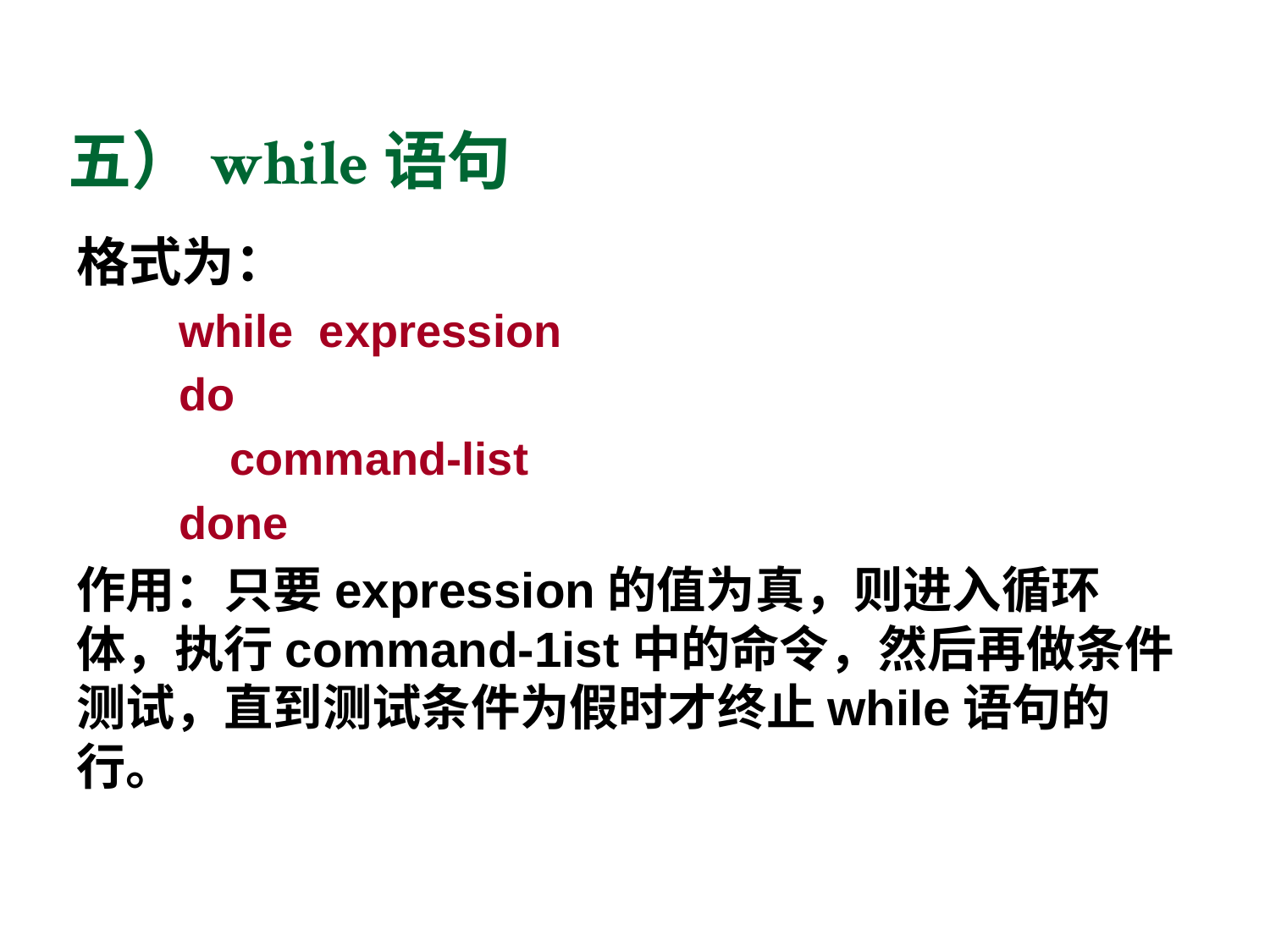

# 五）while语句
格式为：
while  expression
do
    command-list
done
作用：只要expression的值为真，则进入循环体，执行command-1ist中的命令，然后再做条件测试，直到测试条件为假时才终止while语句的行。